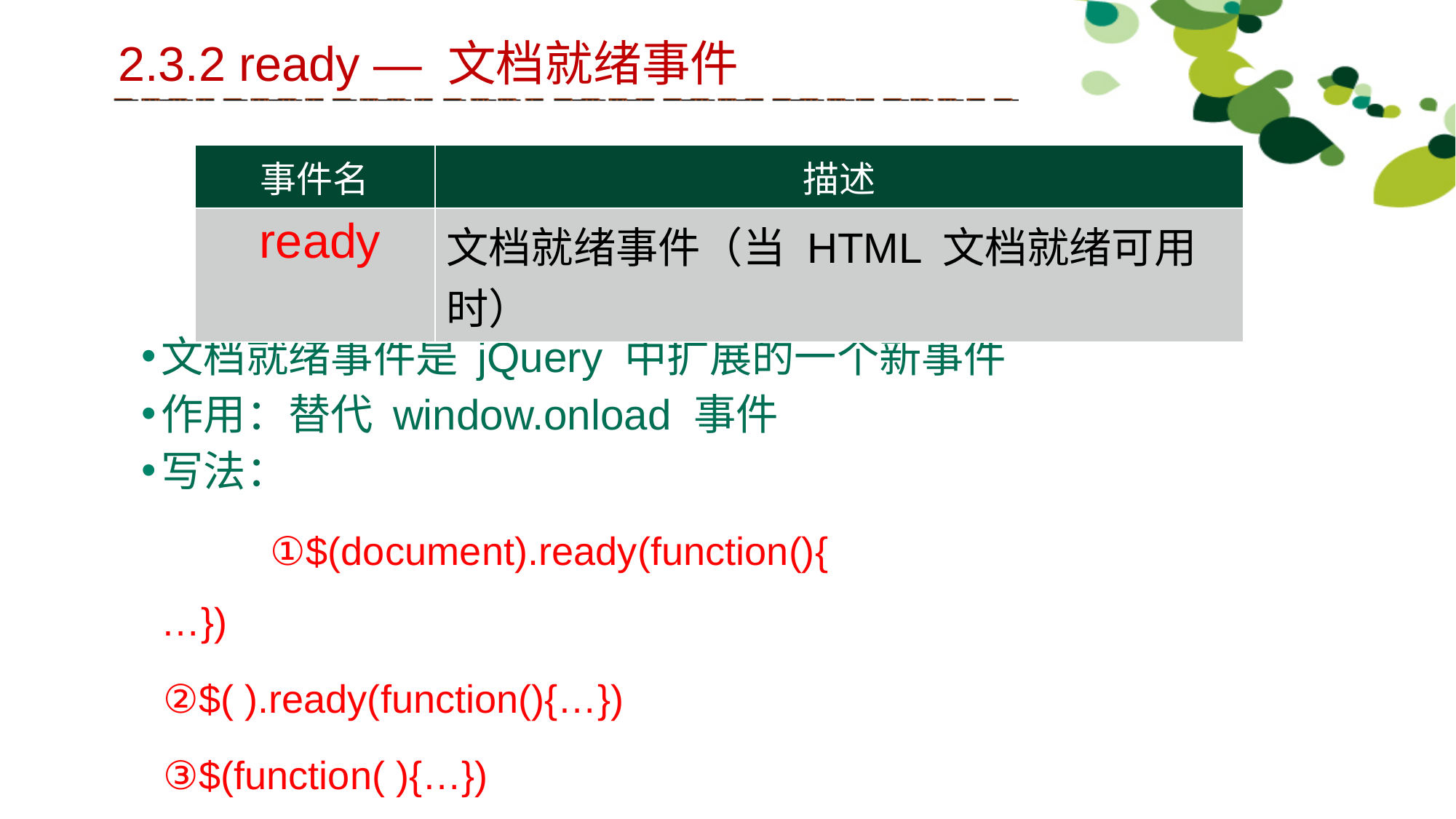

2.3.2 ready — 文档就绪事件
| 事件名 | 描述 |
| --- | --- |
| ready | 文档就绪事件（当 HTML 文档就绪可用时） |
文档就绪事件是 jQuery 中扩展的一个新事件
作用：替代 window.onload 事件
写法：
		①$(document).ready(function(){				…})
  ②$( ).ready(function(){…})
  ③$(function( ){…})